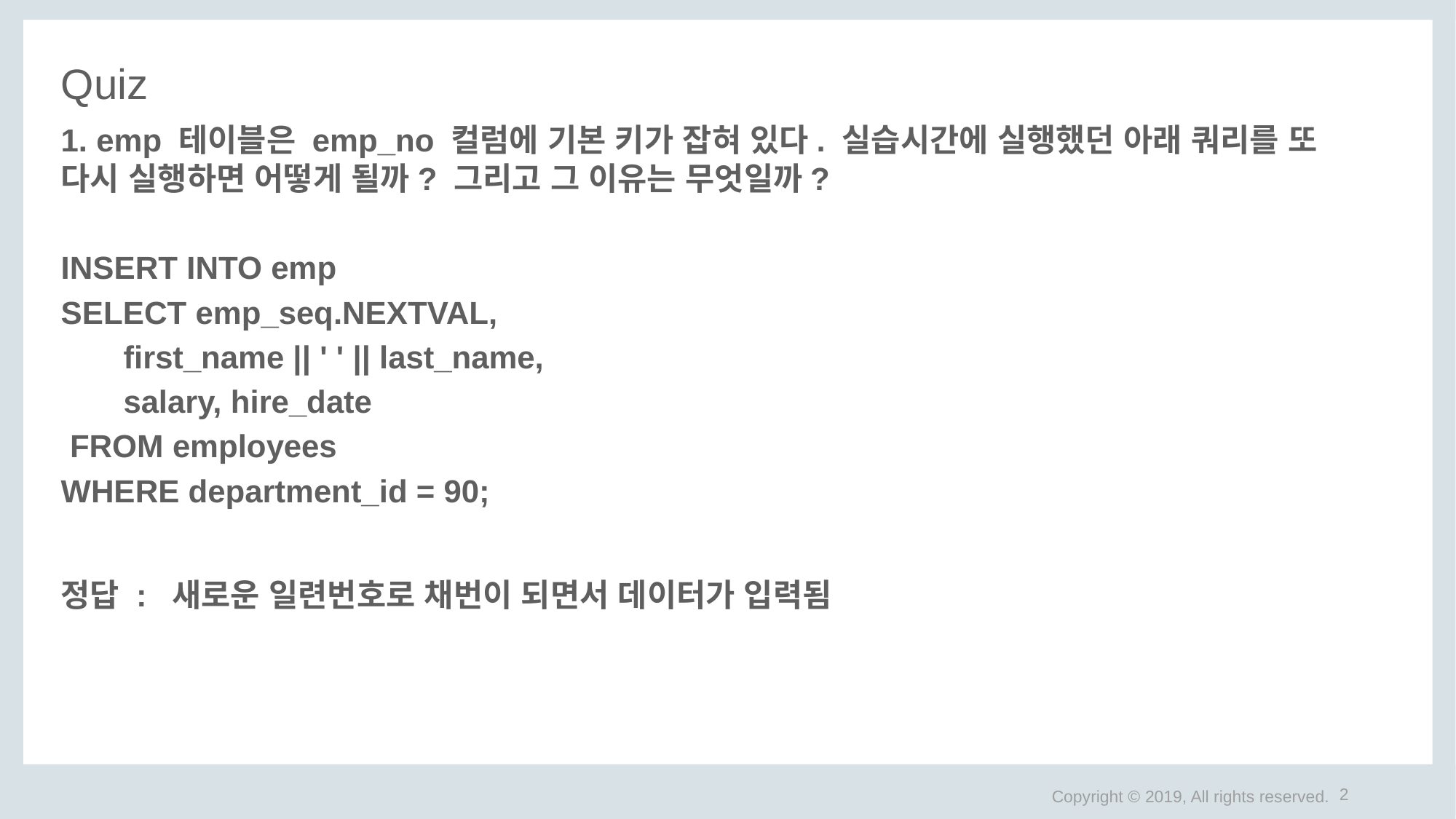

# Quiz
1. emp 테이블은 emp_no 컬럼에 기본 키가 잡혀 있다. 실습시간에 실행했던 아래 쿼리를 또 다시 실행하면 어떻게 될까? 그리고 그 이유는 무엇일까?

INSERT INTO emp
SELECT emp_seq.NEXTVAL,
       first_name || ' ' || last_name,
       salary, hire_date
 FROM employees
WHERE department_id = 90;
정답 :  새로운 일련번호로 채번이 되면서 데이터가 입력됨